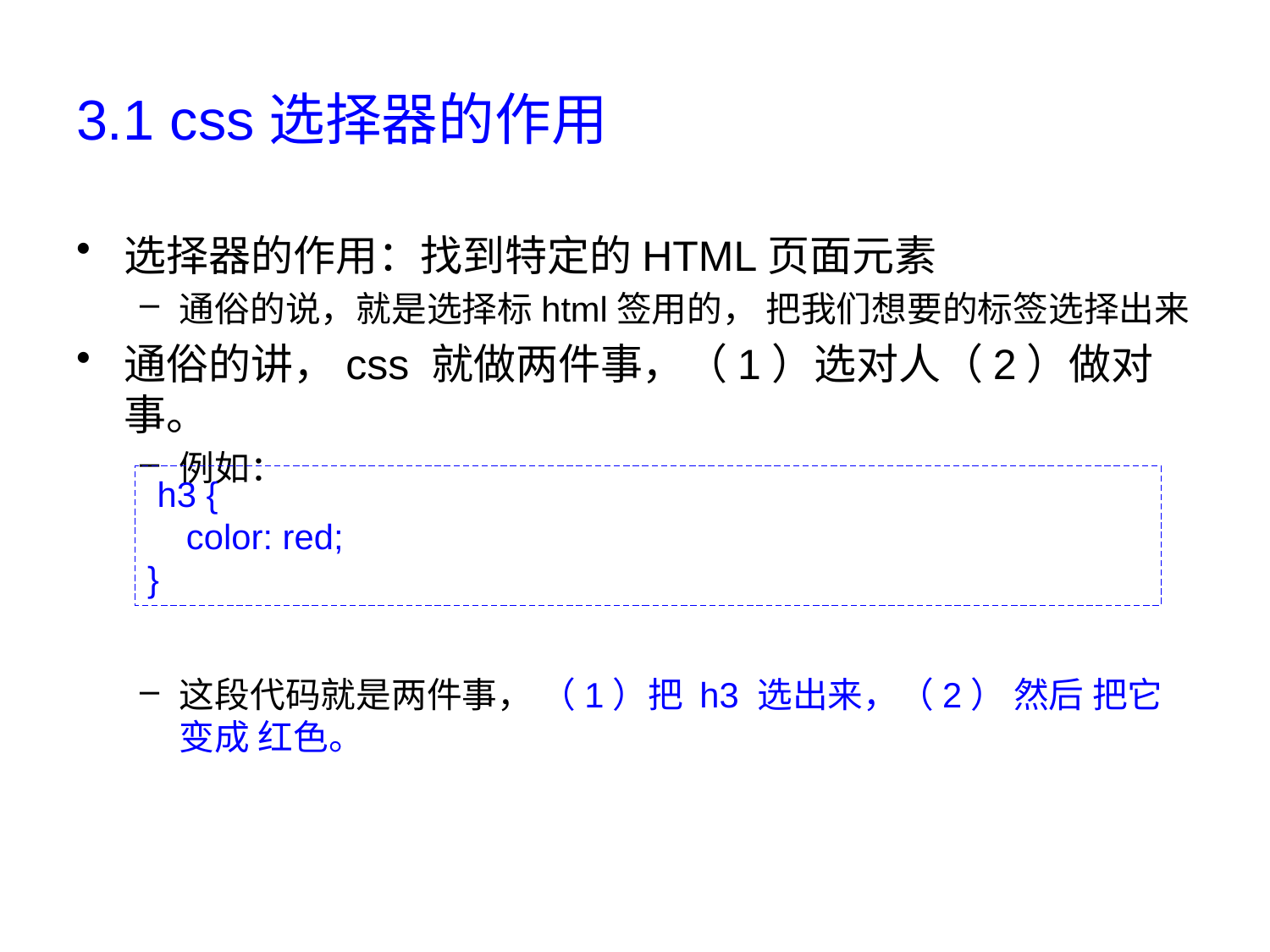

# 3.1 css选择器的作用
选择器的作用：找到特定的HTML页面元素
通俗的说，就是选择标html签用的， 把我们想要的标签选择出来
通俗的讲，css 就做两件事，（1）选对人（2）做对事。
例如：

这段代码就是两件事， （1）把 h3 选出来，（2） 然后 把它变成 红色。
 h3 {
    color: red;
}